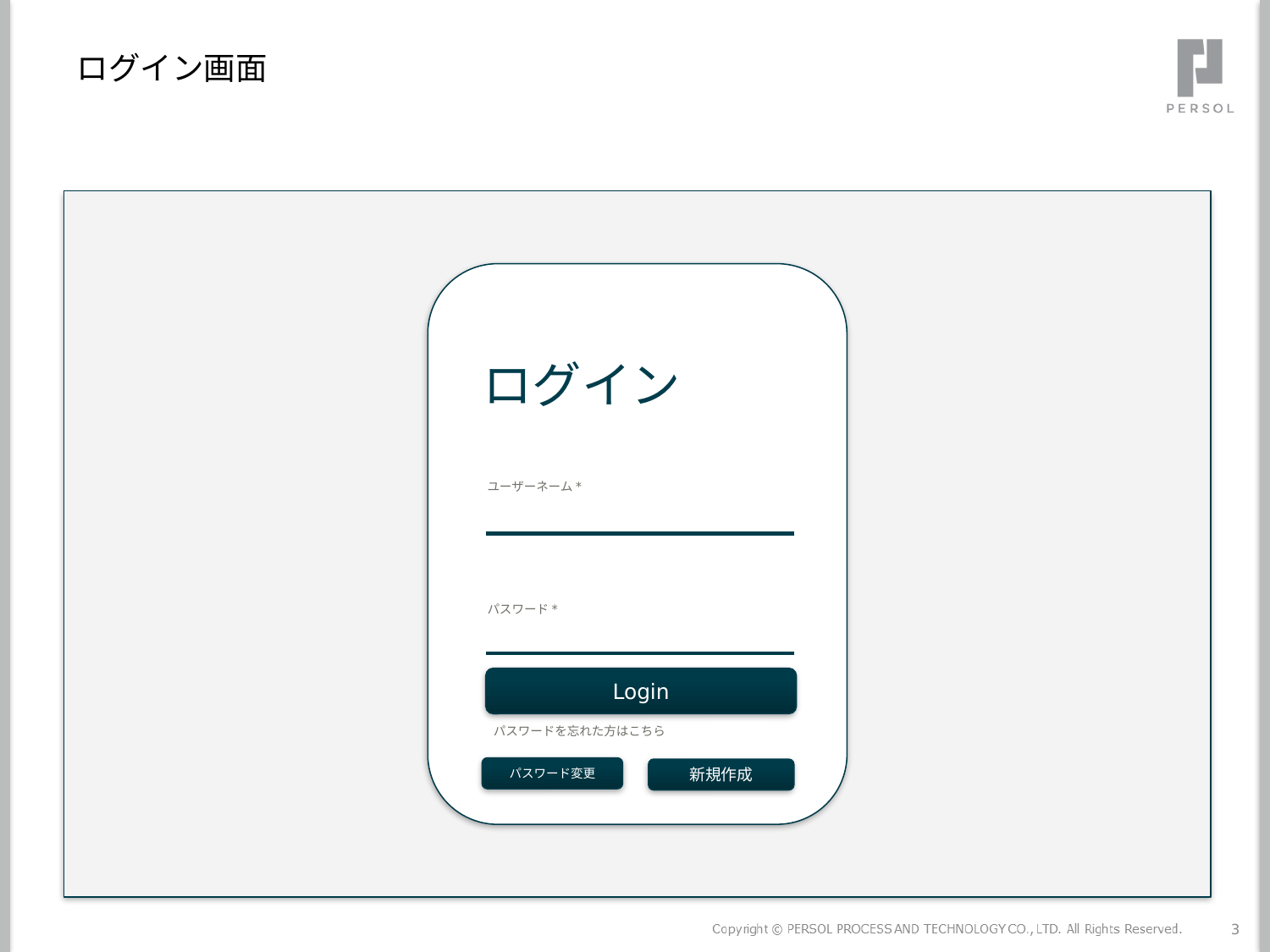

ログイン画面

ログイン

ユーザーネーム*
パスワード*
Login
パスワードを忘れた方はこちら
パスワード変更
新規作成
3